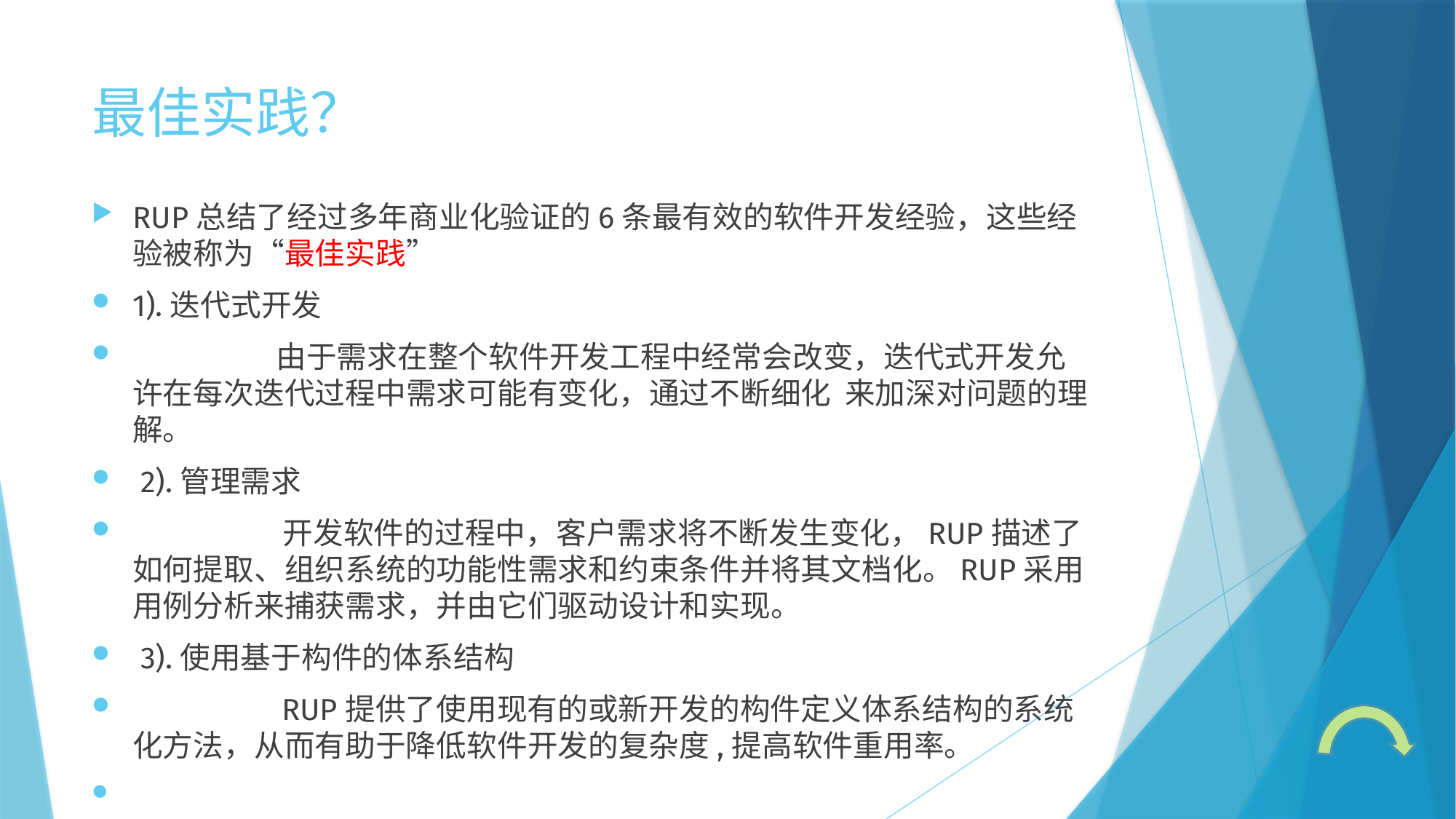

# 最佳实践？
RUP总结了经过多年商业化验证的6条最有效的软件开发经验，这些经验被称为“最佳实践”
1).迭代式开发
	    由于需求在整个软件开发工程中经常会改变，迭代式开发允许在每次迭代过程中需求可能有变化，通过不断细化  来加深对问题的理解。
 2).管理需求
	     开发软件的过程中，客户需求将不断发生变化，RUP描述了如何提取、组织系统的功能性需求和约束条件并将其文档化。RUP采用用例分析来捕获需求，并由它们驱动设计和实现。
 3).使用基于构件的体系结构
	     RUP提供了使用现有的或新开发的构件定义体系结构的系统化方法，从而有助于降低软件开发的复杂度,提高软件重用率。